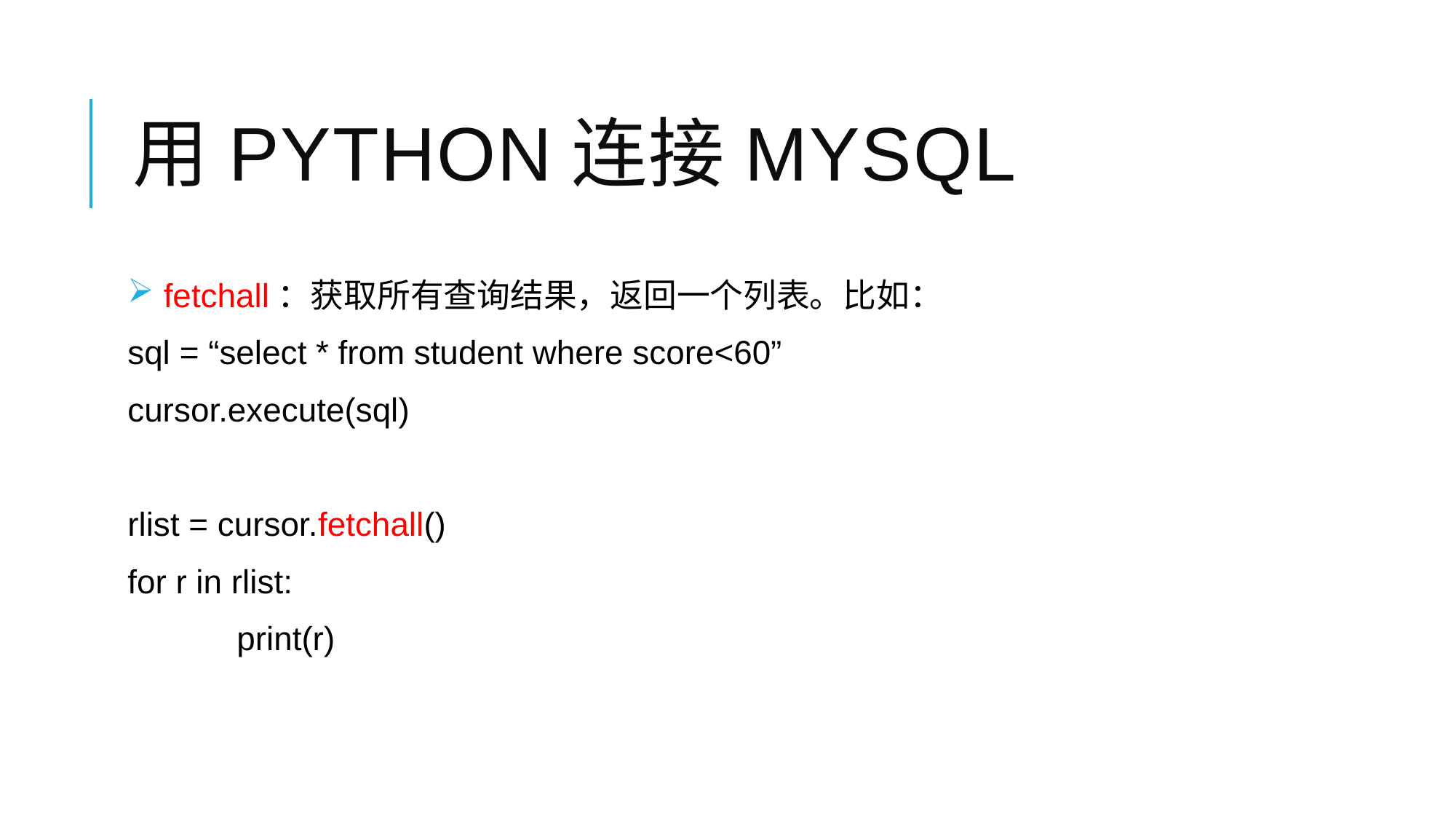

# 用Python连接MySQL
 fetchall：获取所有查询结果，返回一个列表。比如：
sql = “select * from student where score<60”
cursor.execute(sql)

rlist = cursor.fetchall()
for r in rlist:
	print(r)